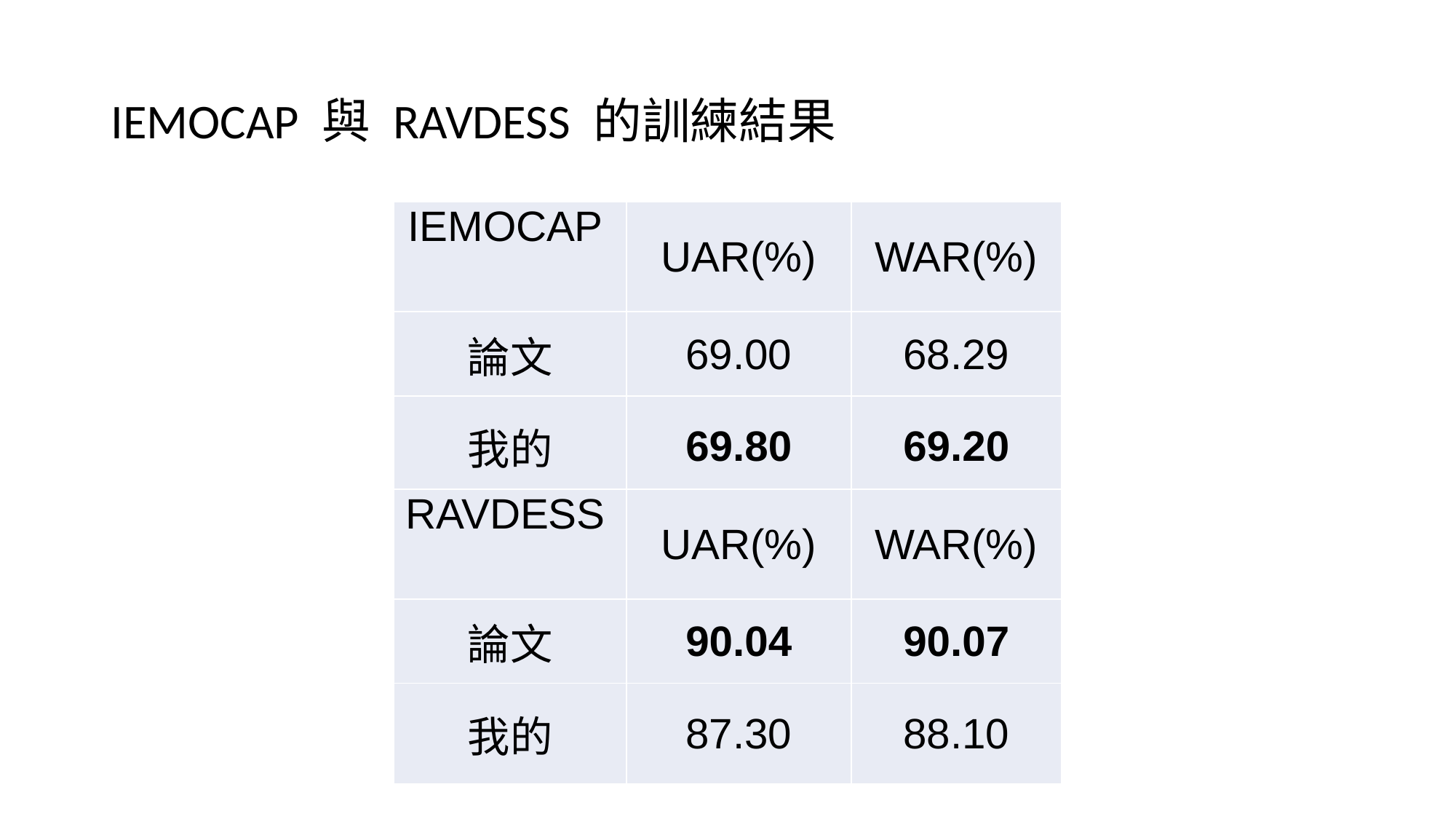

# IEMOCAP 與 RAVDESS 的訓練結果
| IEMOCAP | UAR(%) | WAR(%) |
| --- | --- | --- |
| 論文 | 69.00 | 68.29 |
| 我的 | 69.80 | 69.20 |
| RAVDESS | UAR(%) | WAR(%) |
| --- | --- | --- |
| 論文 | 90.04 | 90.07 |
| 我的 | 87.30 | 88.10 |